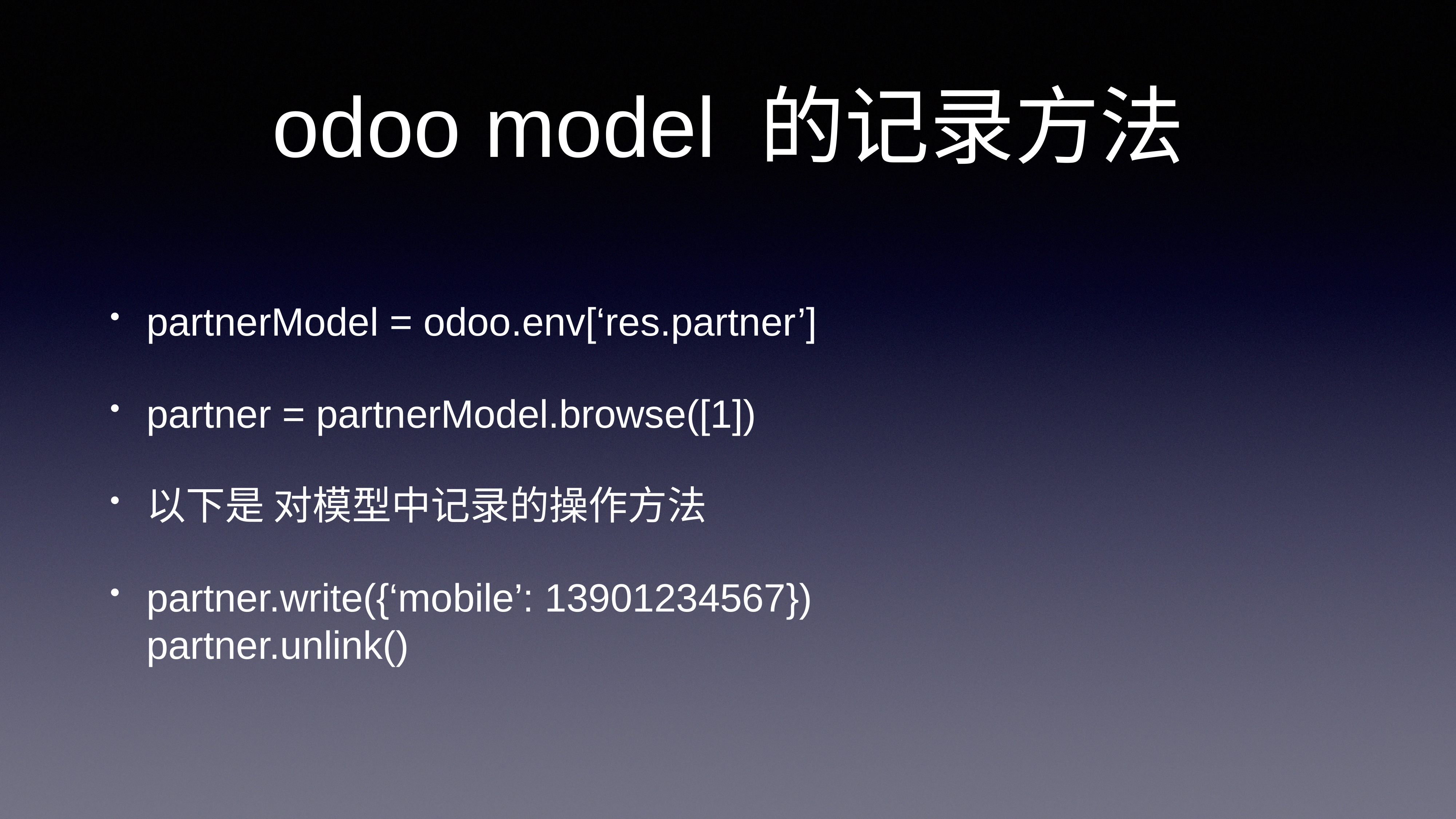

# odoo model 的记录方法
partnerModel = odoo.env[‘res.partner’]
partner = partnerModel.browse([1])
以下是 对模型中记录的操作方法
partner.write({‘mobile’: 13901234567})
partner.unlink()